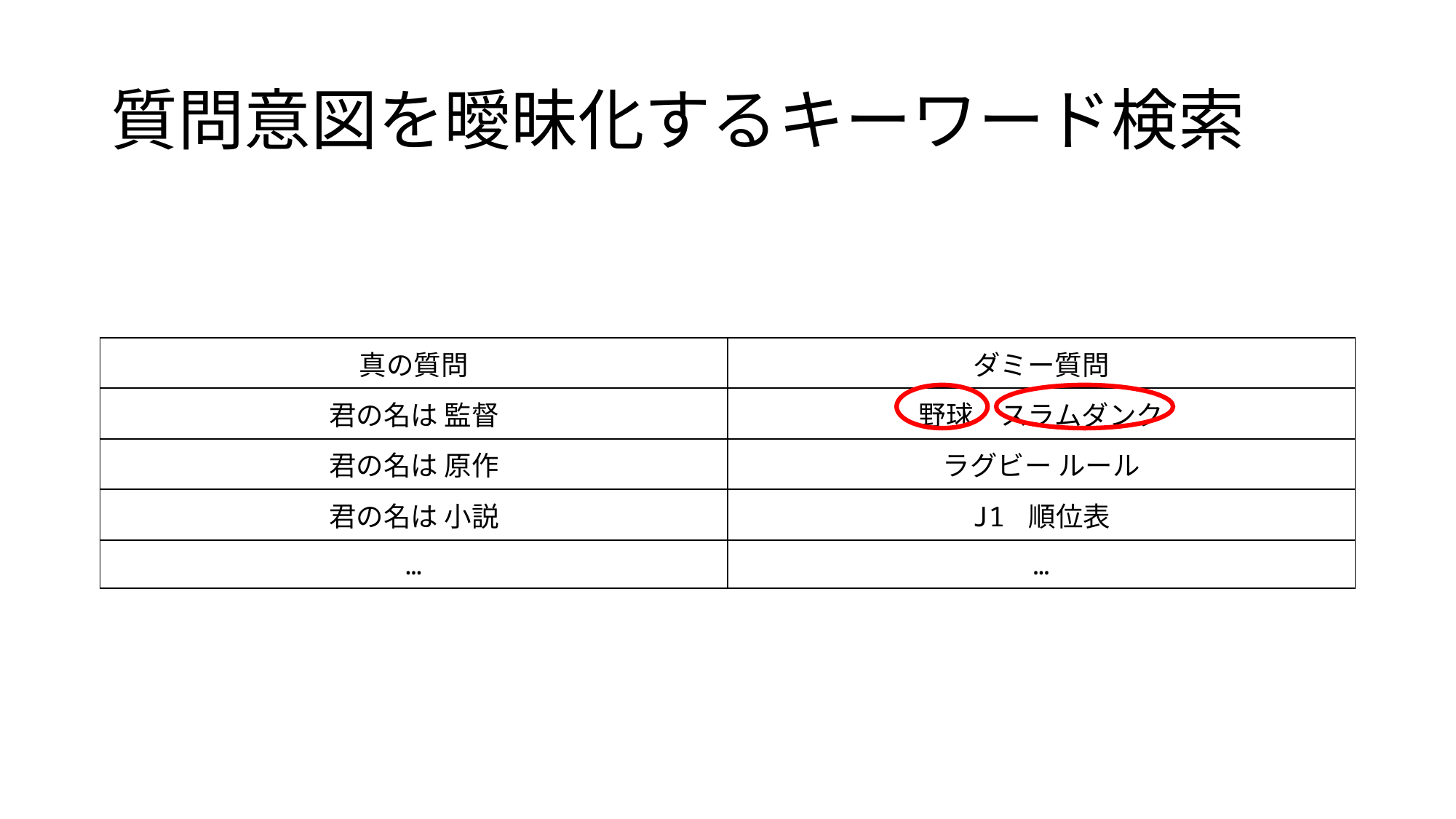

# 質問意図を曖昧化するキーワード検索
| 真の質問 | ダミー質問 |
| --- | --- |
| 君の名は 監督 | 野球　スラムダンク |
| 君の名は 原作 | ラグビー ルール |
| 君の名は 小説 | J1 順位表 |
| … | … |